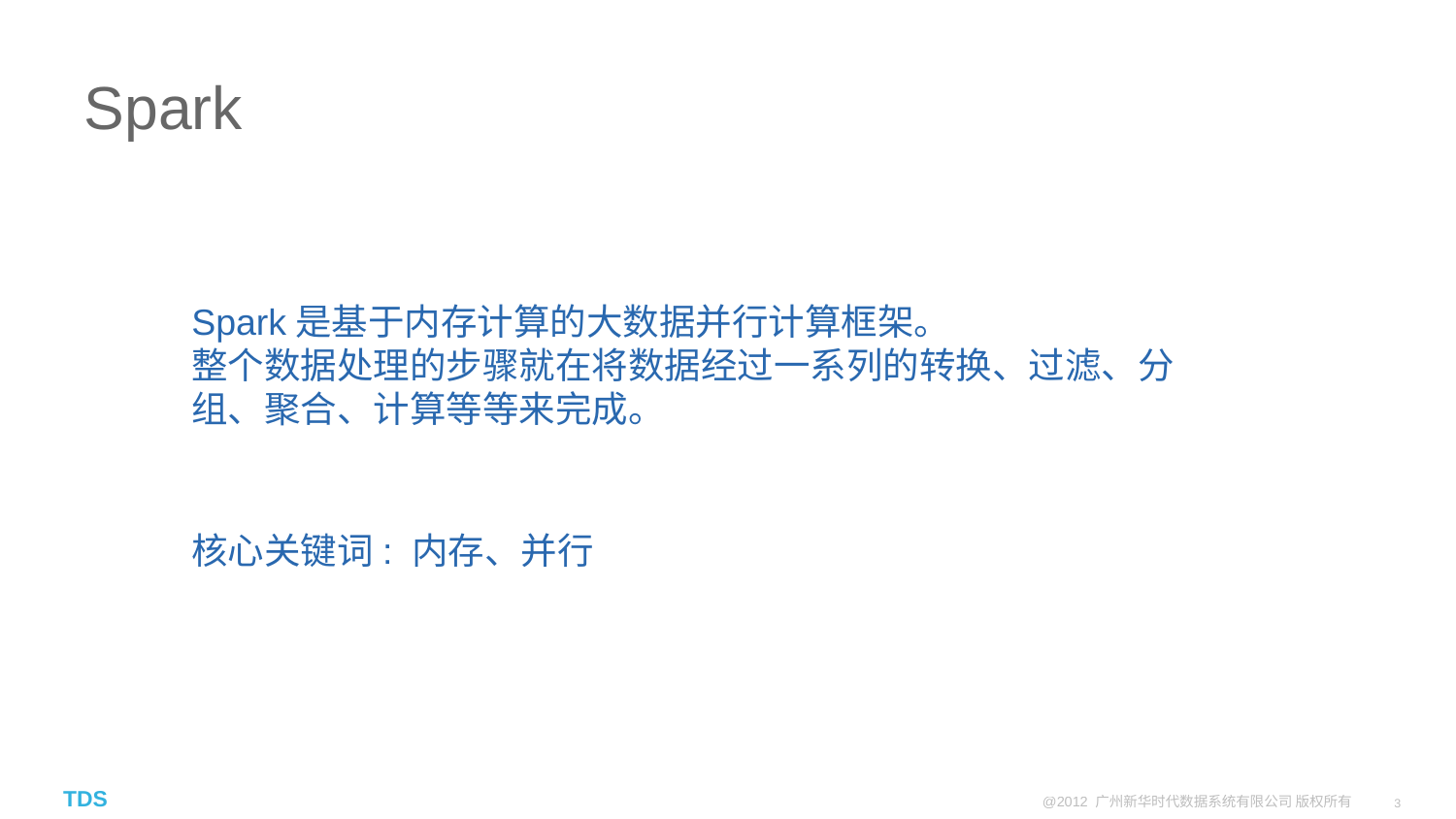

# Spark

Spark是基于内存计算的大数据并行计算框架。
整个数据处理的步骤就在将数据经过一系列的转换、过滤、分组、聚合、计算等等来完成。
核心关键词: 内存、并行